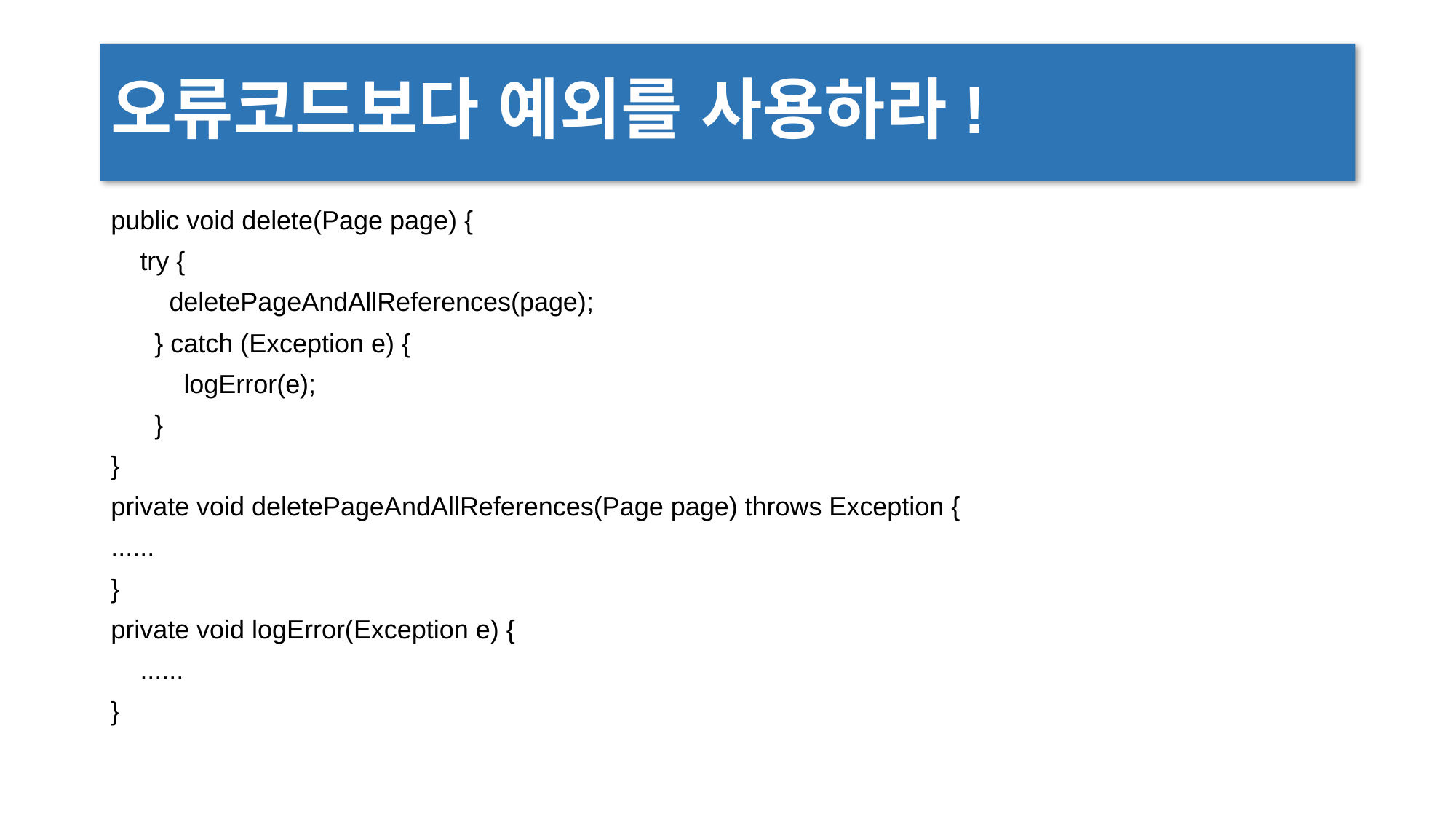

# 오류코드보다 예외를 사용하라!
public void delete(Page page) {
    try {
        deletePageAndAllReferences(page);
      } catch (Exception e) {
          logError(e);
      }
}
private void deletePageAndAllReferences(Page page) throws Exception {
......
}
private void logError(Exception e) {
    ......
}